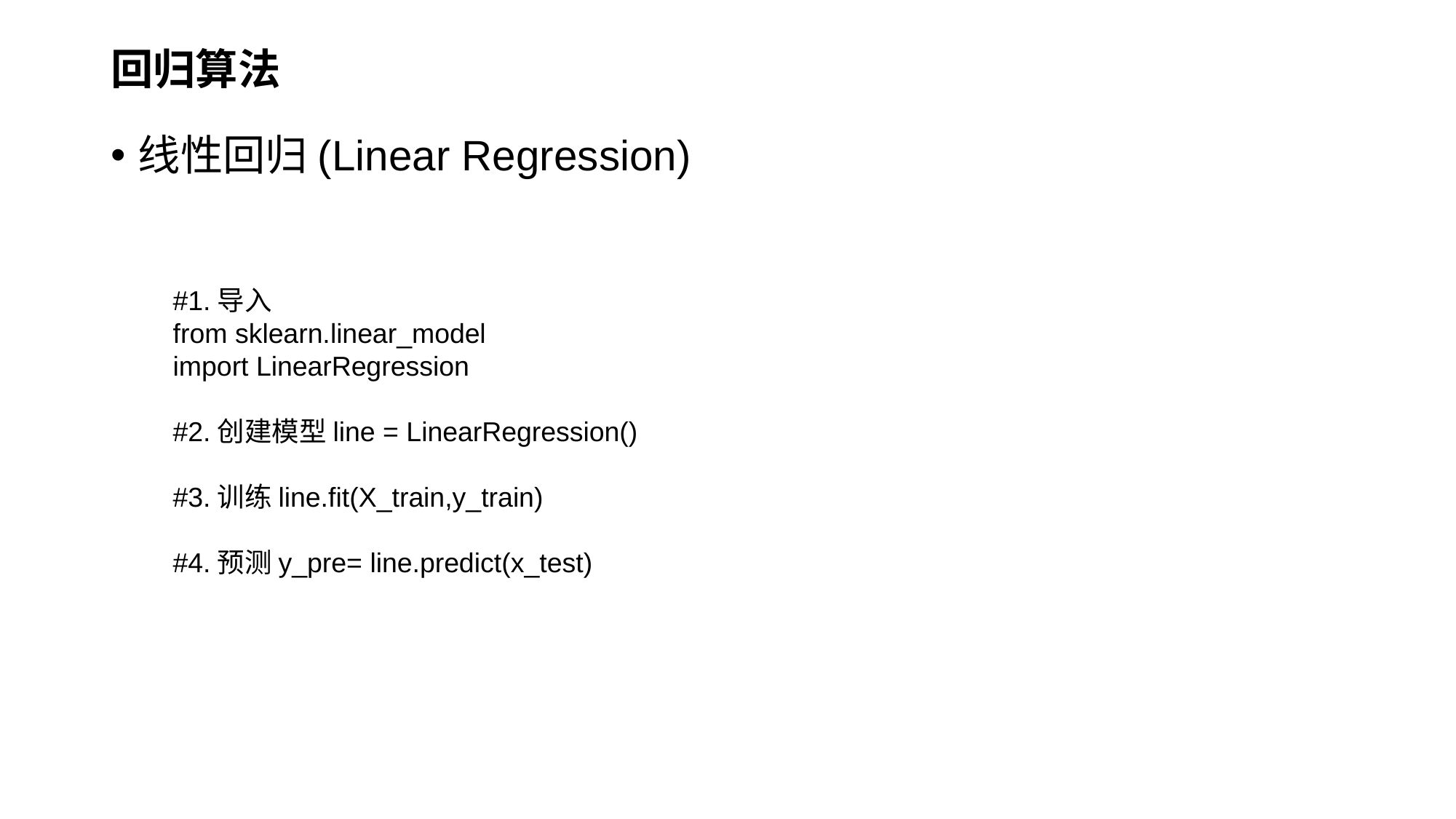

# 回归算法
线性回归(Linear Regression)

#1.导入
from sklearn.linear_model
import LinearRegression

#2.创建模型line = LinearRegression()

#3.训练line.fit(X_train,y_train)

#4.预测y_pre= line.predict(x_test)